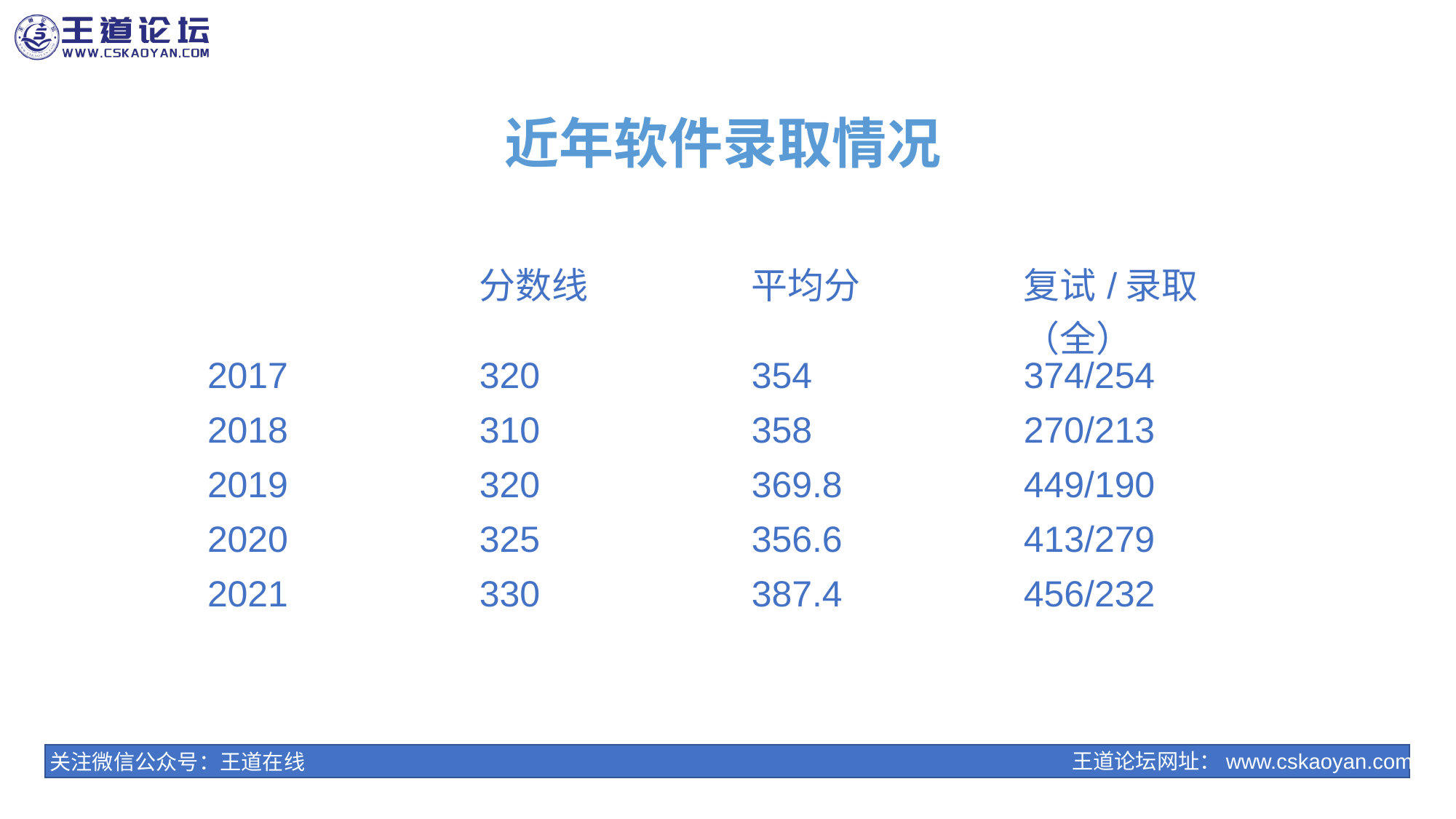

近年软件录取情况
|  | 分数线 | 平均分 | 复试/录取（全） |
| --- | --- | --- | --- |
| 2017 | 320 | 354 | 374/254 |
| 2018 | 310 | 358 | 270/213 |
| 2019 | 320 | 369.8 | 449/190 |
| 2020 | 325 | 356.6 | 413/279 |
| 2021 | 330 | 387.4 | 456/232 |
王道论坛网址：www.cskaoyan.com
关注微信公众号：王道在线